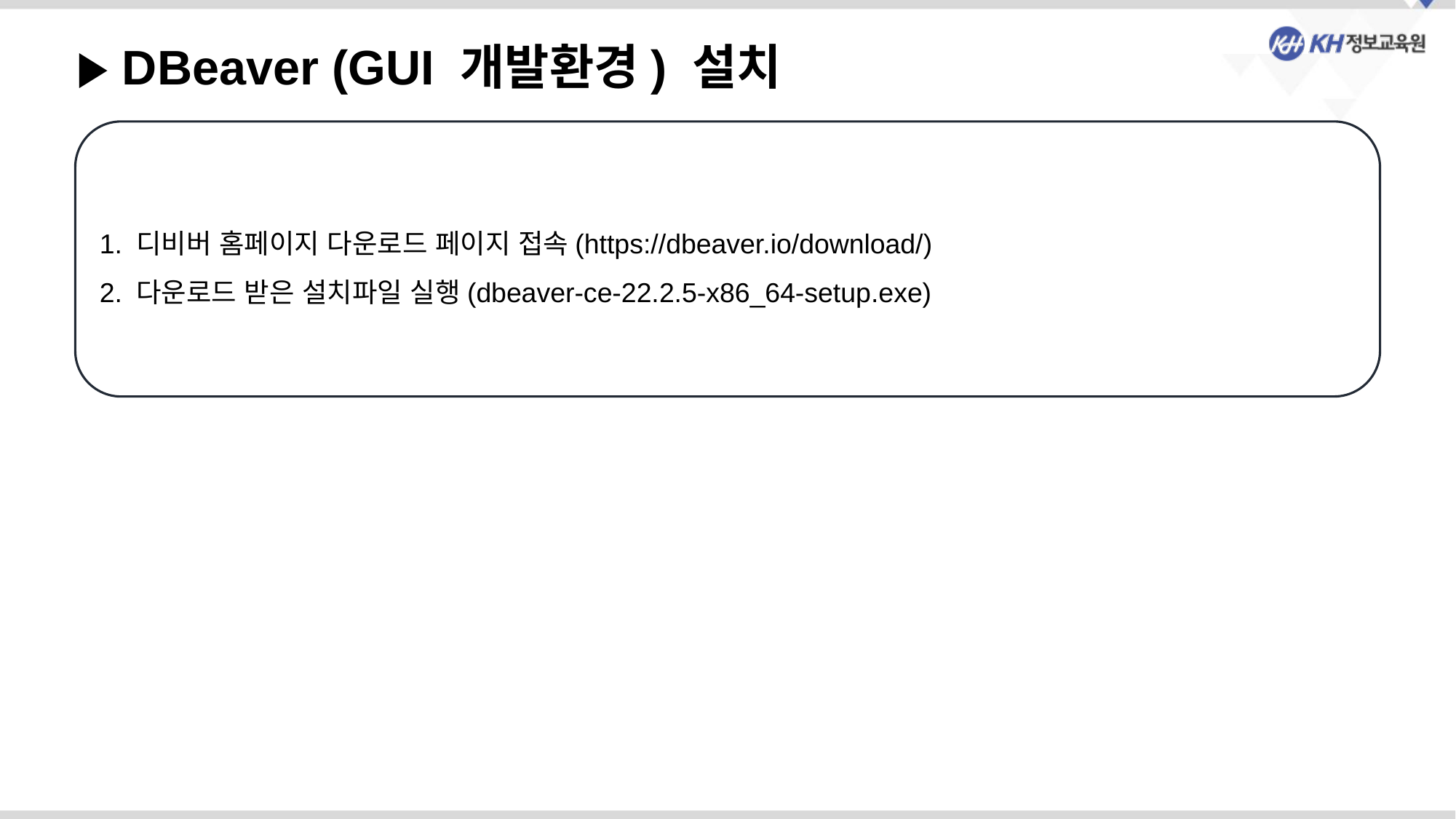

▶ DBeaver (GUI 개발환경) 설치
1. 디비버 홈페이지 다운로드 페이지 접속(https://dbeaver.io/download/)
2. 다운로드 받은 설치파일 실행(dbeaver-ce-22.2.5-x86_64-setup.exe)